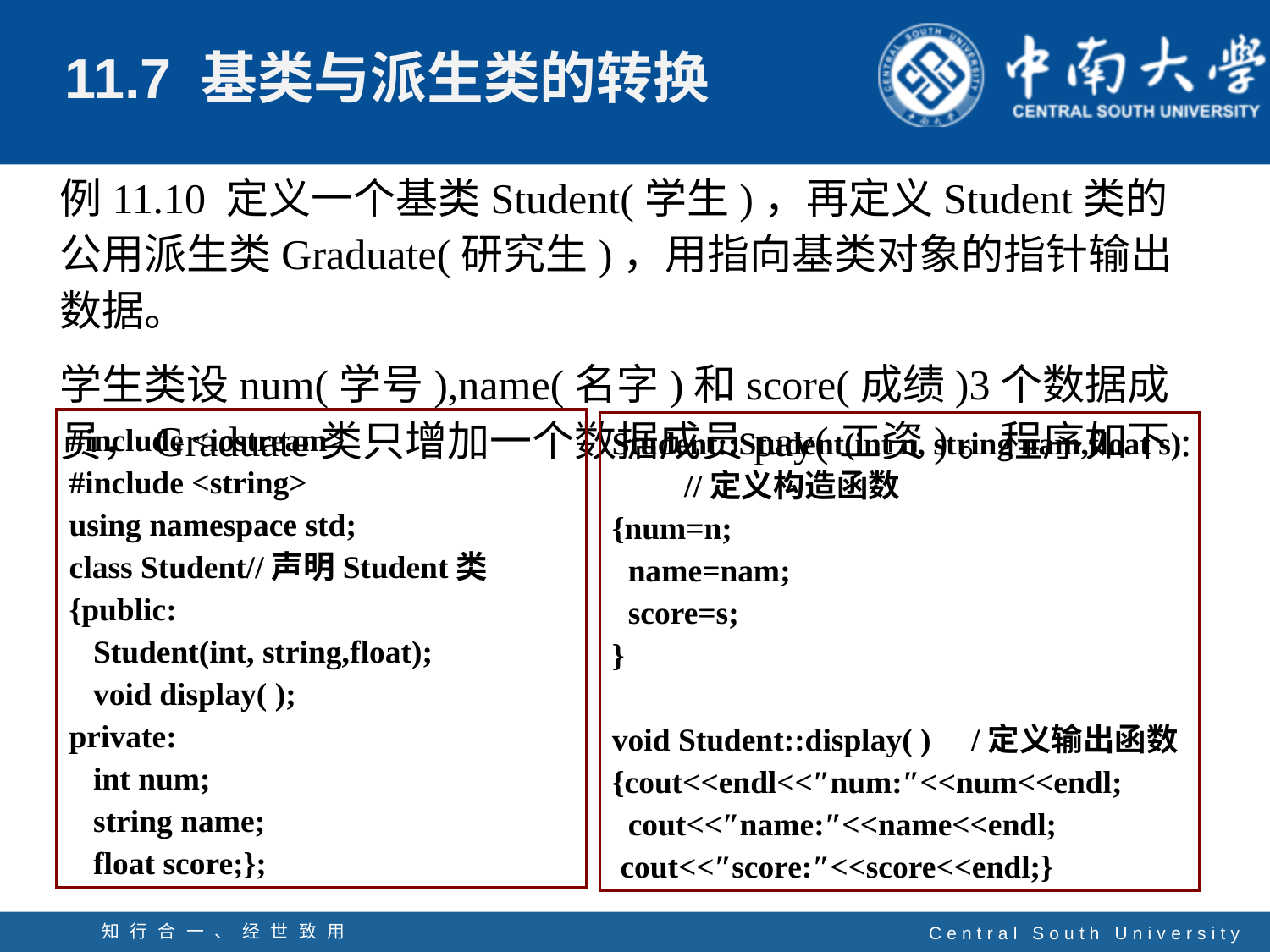

例11.10 定义一个基类Student(学生)，再定义Student类的公用派生类Graduate(研究生)，用指向基类对象的指针输出数据。
学生类设num(学号),name(名字)和score(成绩)3个数据成员，Graduate类只增加一个数据成员pay(工资)。程序如下:
#include <iostream>
#include <string>
using namespace std;
class Student//声明Student类
{public:
   Student(int, string,float);
   void display( );
private:
   int num;
   string name;
   float score;};
Student::Student(int n, string nam,float s)          //定义构造函数
{num=n;
  name=nam;
  score=s;
}

void Student::display( )     /定义输出函数
{cout<<endl<<″num:″<<num<<endl;
  cout<<″name:″<<name<<endl;
 cout<<″score:″<<score<<endl;}

知行合一、经世致用
自强不息 厚德载物
Central South University